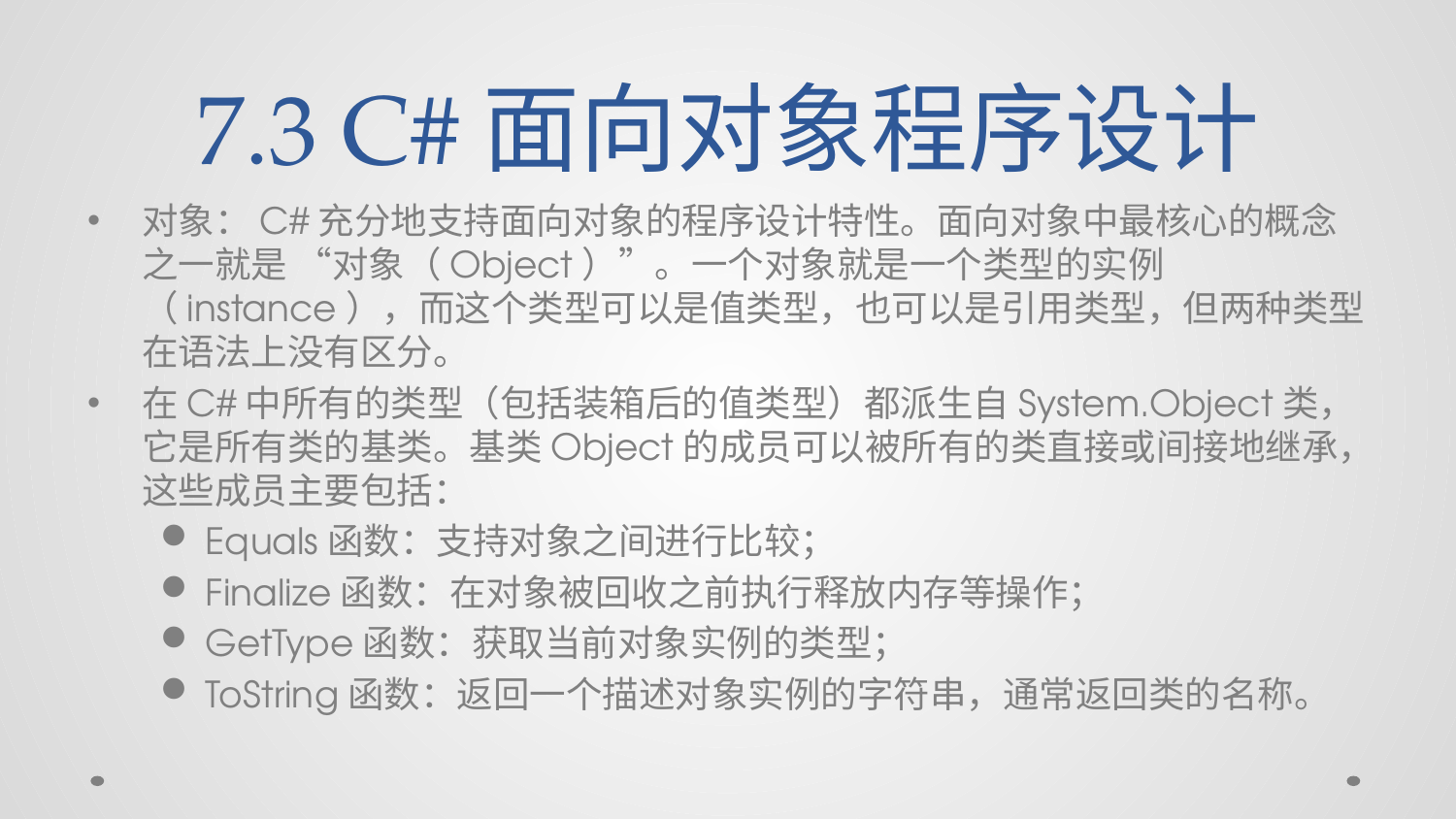

# 7.3 C#面向对象程序设计
对象：C#充分地支持面向对象的程序设计特性。面向对象中最核心的概念之一就是 “对象（Object）”。一个对象就是一个类型的实例（instance），而这个类型可以是值类型，也可以是引用类型，但两种类型在语法上没有区分。
在C#中所有的类型（包括装箱后的值类型）都派生自System.Object类，它是所有类的基类。基类Object的成员可以被所有的类直接或间接地继承，这些成员主要包括：
Equals函数：支持对象之间进行比较；
Finalize函数：在对象被回收之前执行释放内存等操作；
GetType函数：获取当前对象实例的类型；
ToString函数：返回一个描述对象实例的字符串，通常返回类的名称。